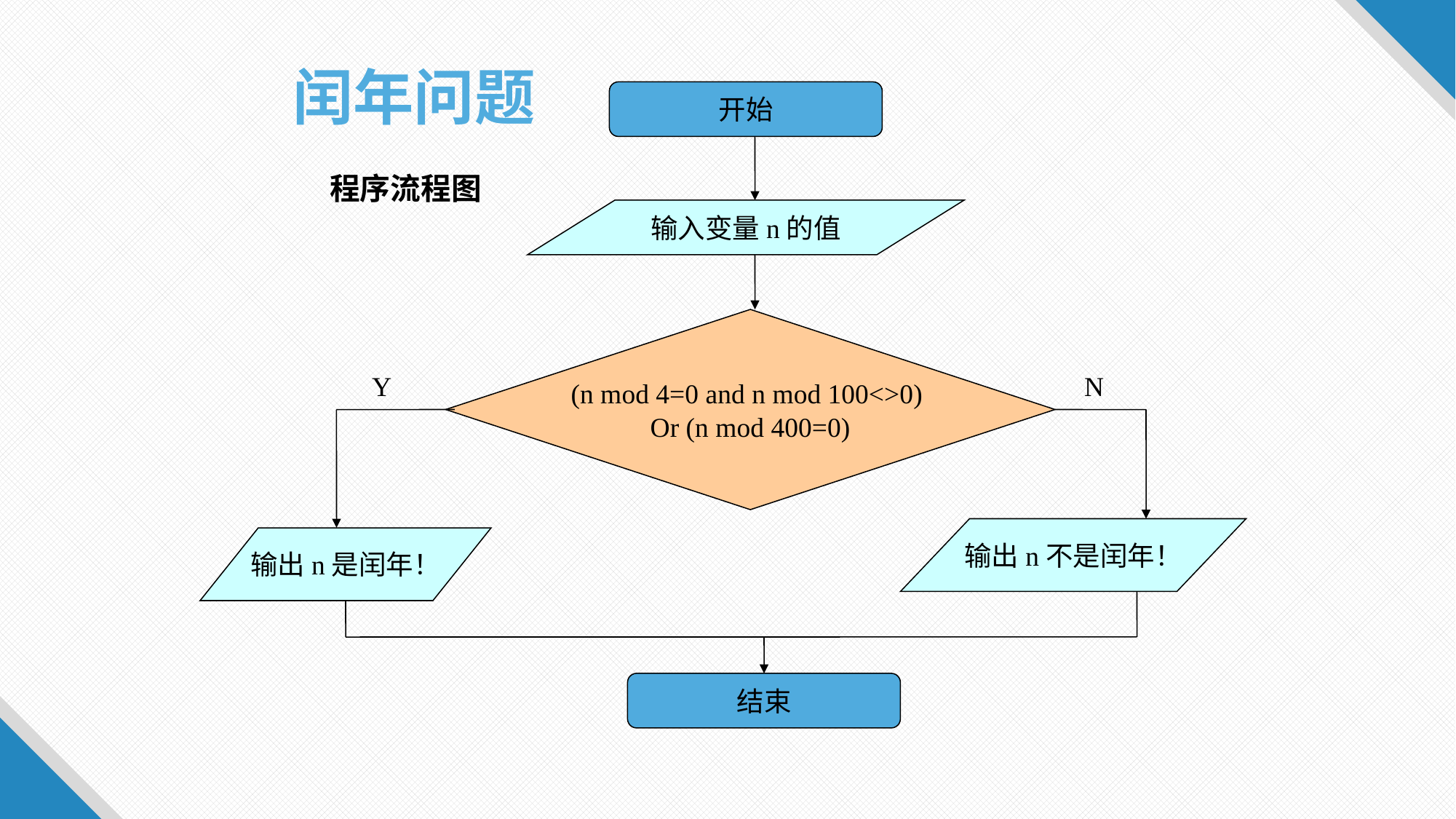

闰年问题
开始

输入变量n的值
程序流程图

(n mod 4=0 and n mod 100<>0)
Or (n mod 400=0)
Y

输出n是闰年！
N

输出n不是闰年！

结束